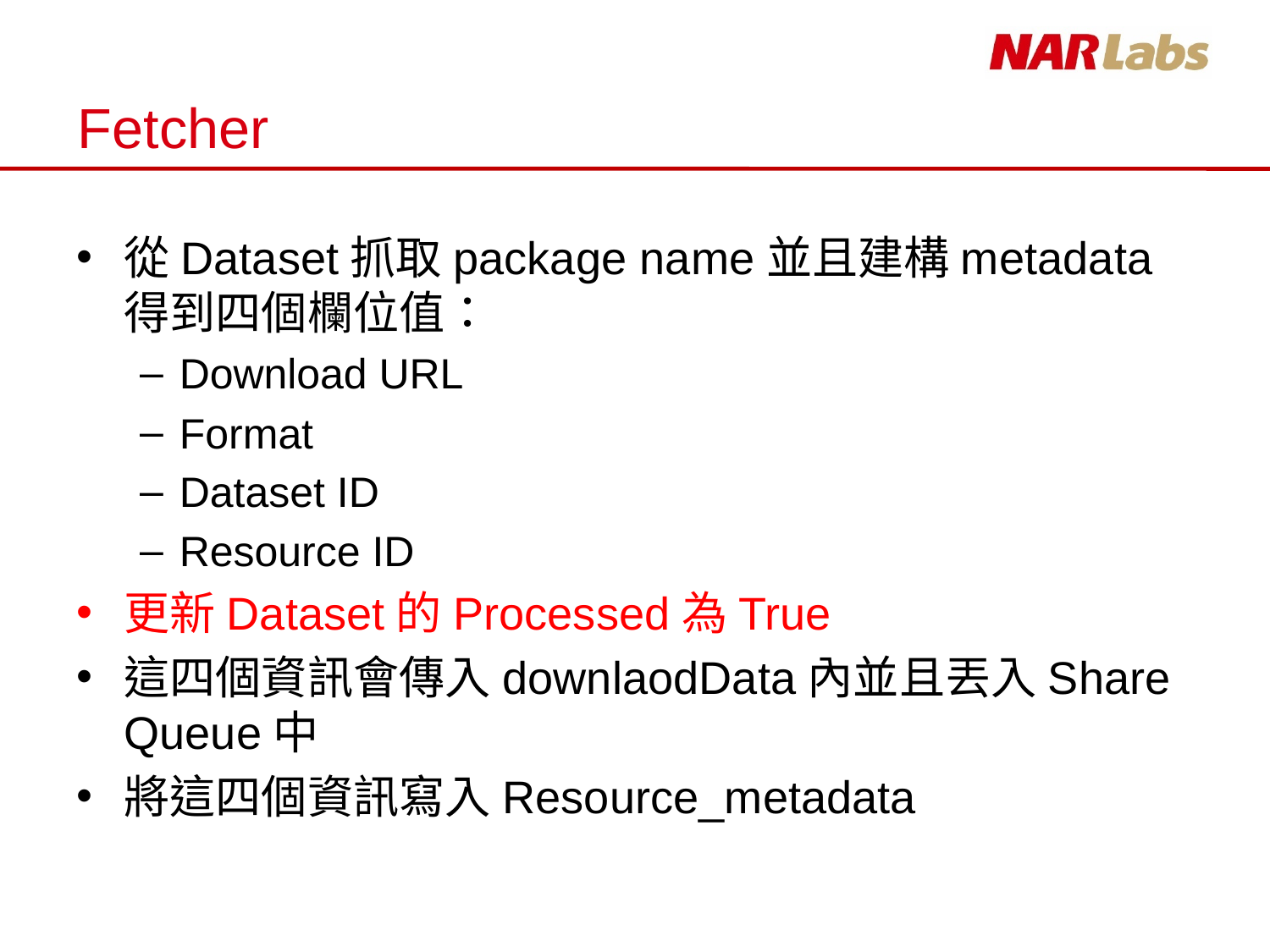

# Fetcher
從Dataset抓取package name並且建構metadata得到四個欄位值：
Download URL
Format
Dataset ID
Resource ID
更新Dataset的Processed為True
這四個資訊會傳入downlaodData內並且丟入Share Queue中
將這四個資訊寫入Resource_metadata